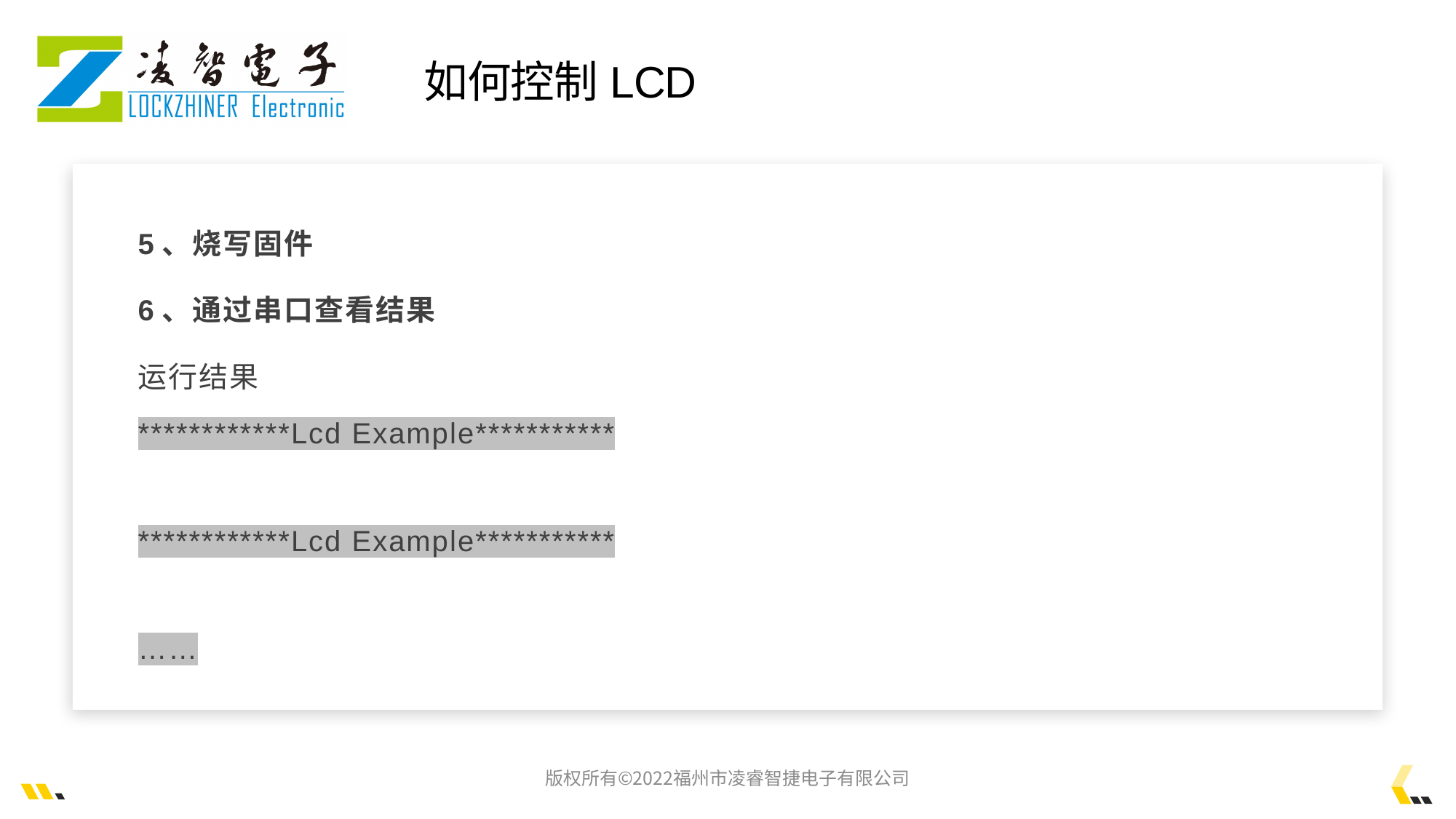

如何控制LCD

5、烧写固件
6、通过串口查看结果
运行结果
************Lcd Example***********

************Lcd Example***********

……
版权所有©2022福州市凌睿智捷电子有限公司
17